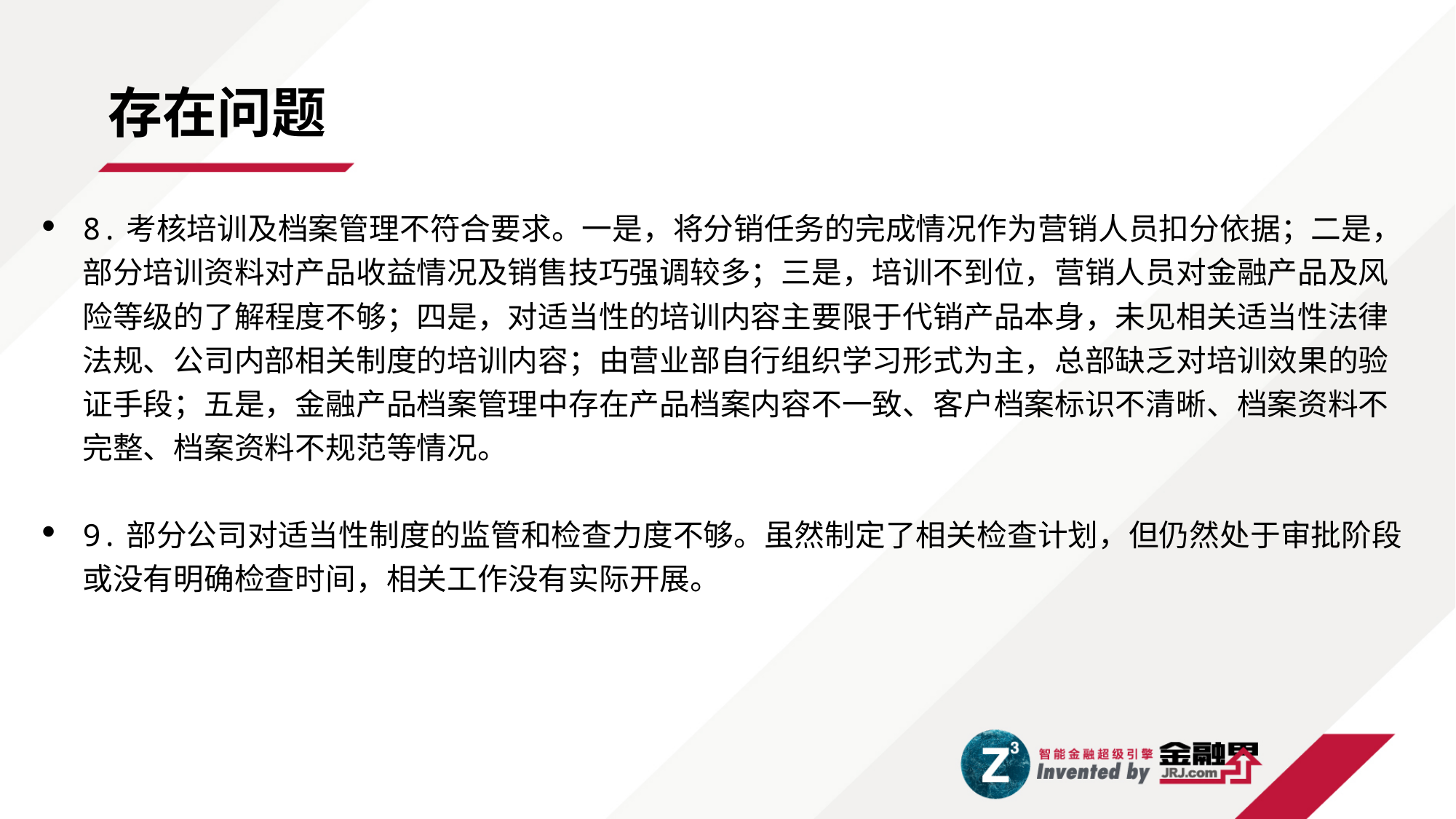

存在问题
8.考核培训及档案管理不符合要求。一是，将分销任务的完成情况作为营销人员扣分依据；二是，部分培训资料对产品收益情况及销售技巧强调较多；三是，培训不到位，营销人员对金融产品及风险等级的了解程度不够；四是，对适当性的培训内容主要限于代销产品本身，未见相关适当性法律法规、公司内部相关制度的培训内容；由营业部自行组织学习形式为主，总部缺乏对培训效果的验证手段；五是，金融产品档案管理中存在产品档案内容不一致、客户档案标识不清晰、档案资料不完整、档案资料不规范等情况。

9.部分公司对适当性制度的监管和检查力度不够。虽然制定了相关检查计划，但仍然处于审批阶段或没有明确检查时间，相关工作没有实际开展。